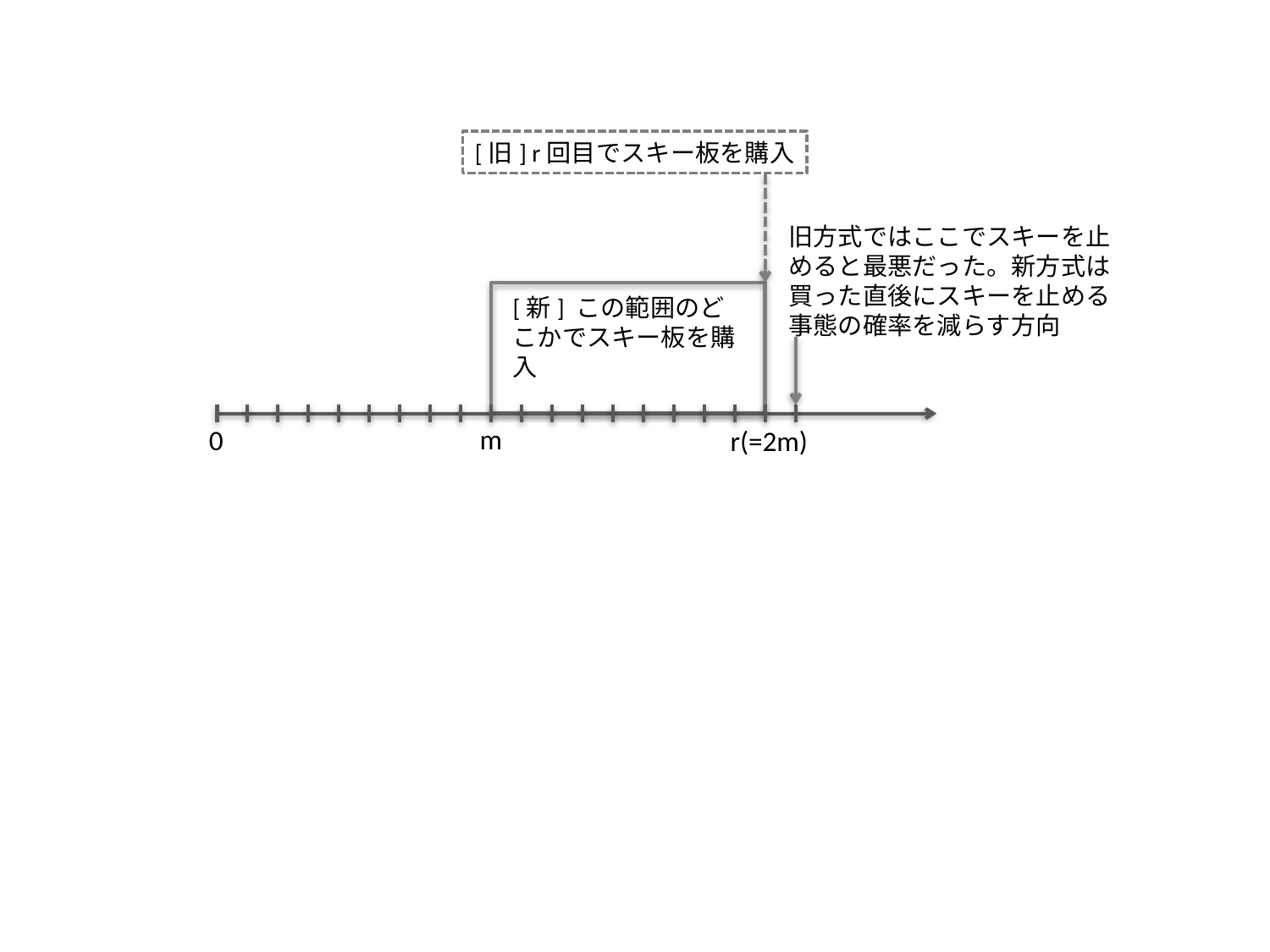

[旧] r回目でスキー板を購入
旧方式ではここでスキーを止めると最悪だった。新方式は買った直後にスキーを止める事態の確率を減らす方向

[新] この範囲のどこかでスキー板を購入
m
0
r(=2m)